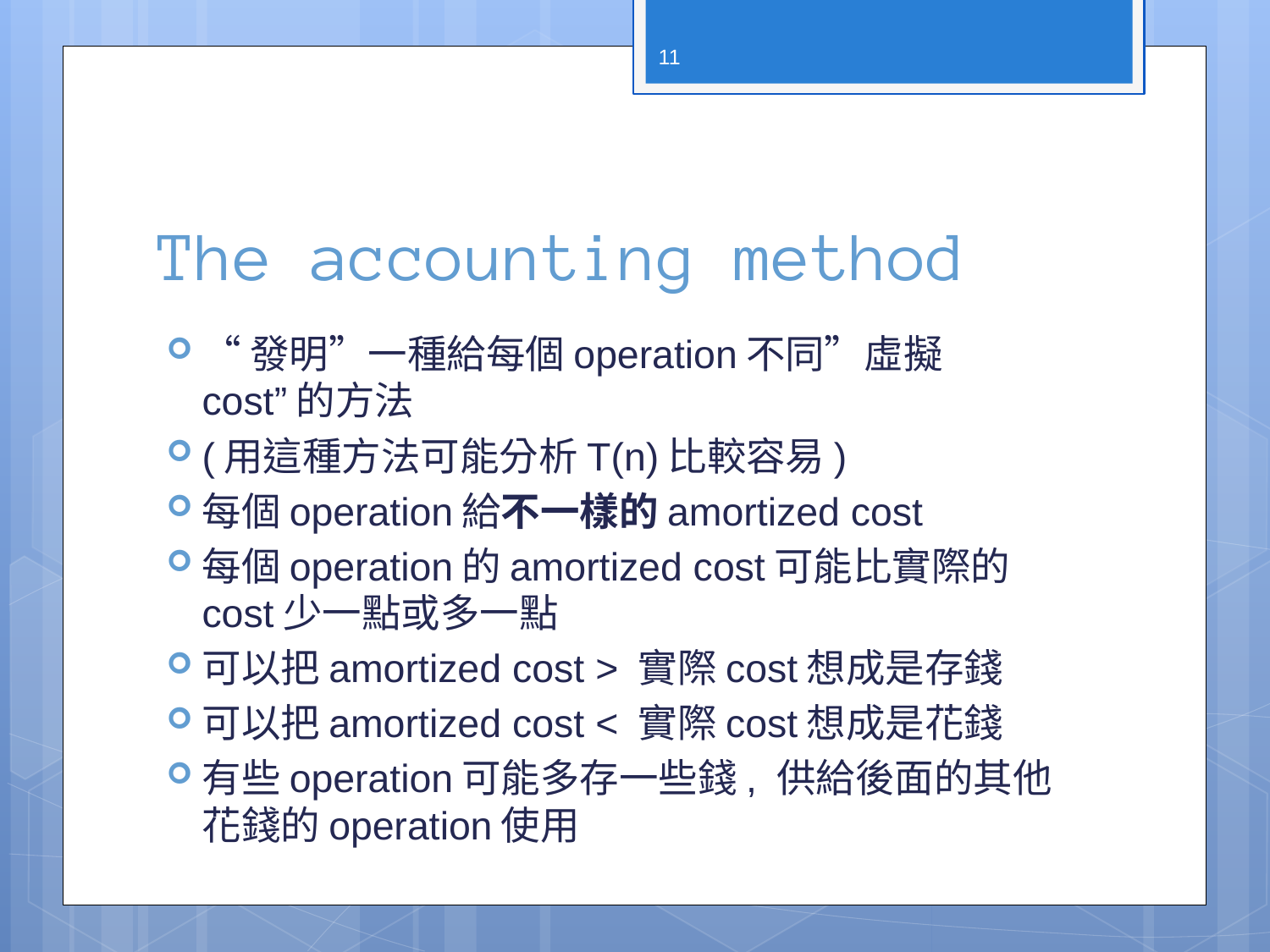

11
# The accounting method
“發明”一種給每個operation不同”虛擬cost”的方法
(用這種方法可能分析T(n)比較容易)
每個operation給不一樣的amortized cost
每個operation的amortized cost可能比實際的cost少一點或多一點
可以把amortized cost > 實際cost想成是存錢
可以把amortized cost < 實際cost想成是花錢
有些operation可能多存一些錢, 供給後面的其他花錢的operation使用